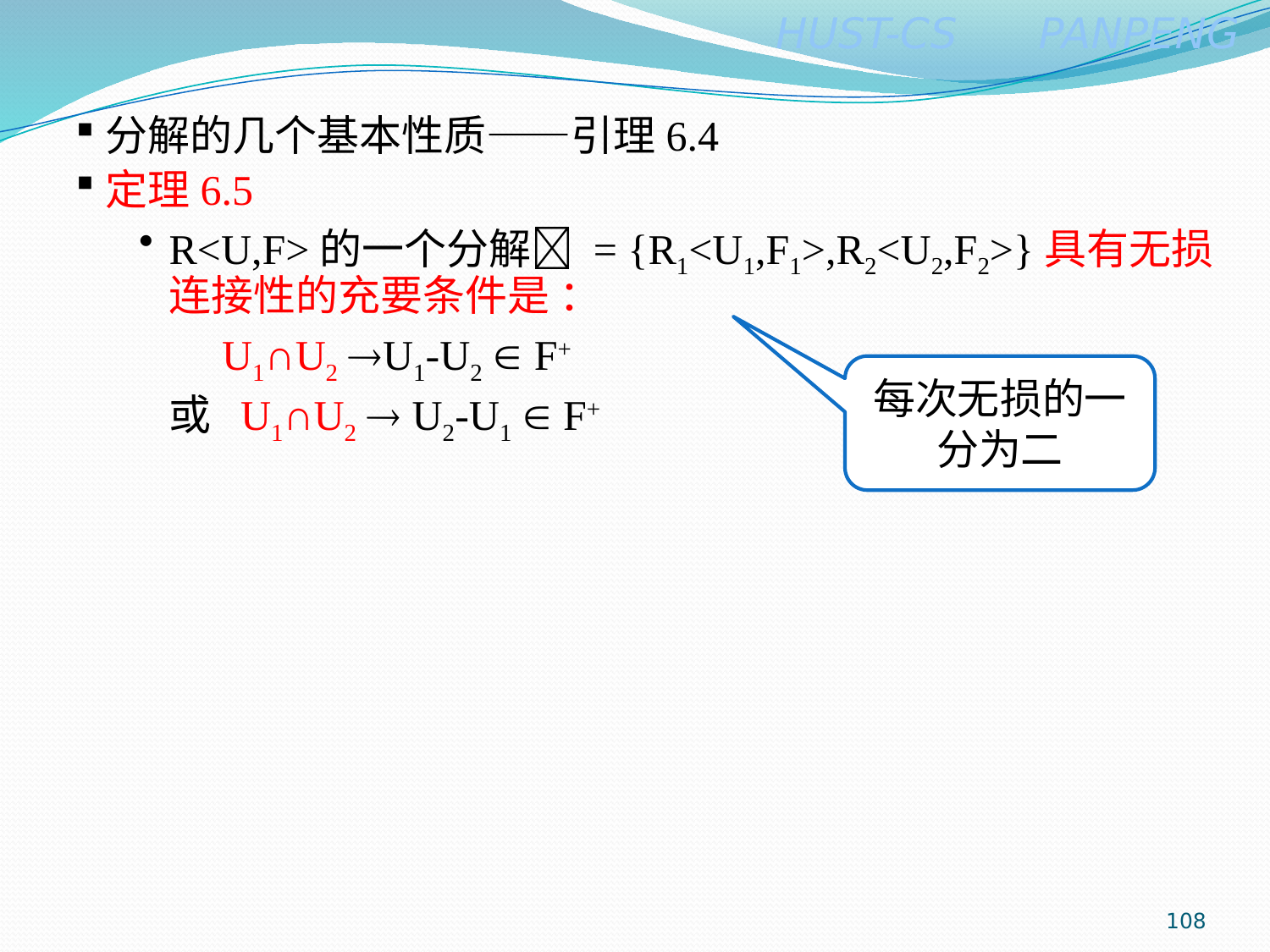

分解的几个基本性质——引理6.4
定理6.5
R<U,F>的一个分解ρ = {R1<U1,F1>,R2<U2,F2>}具有无损连接性的充要条件是 ：
     U1∩U2 →U1-U2 ∈ F+
或  U1∩U2 → U2-U1 ∈ F+

每次无损的一分为二
108